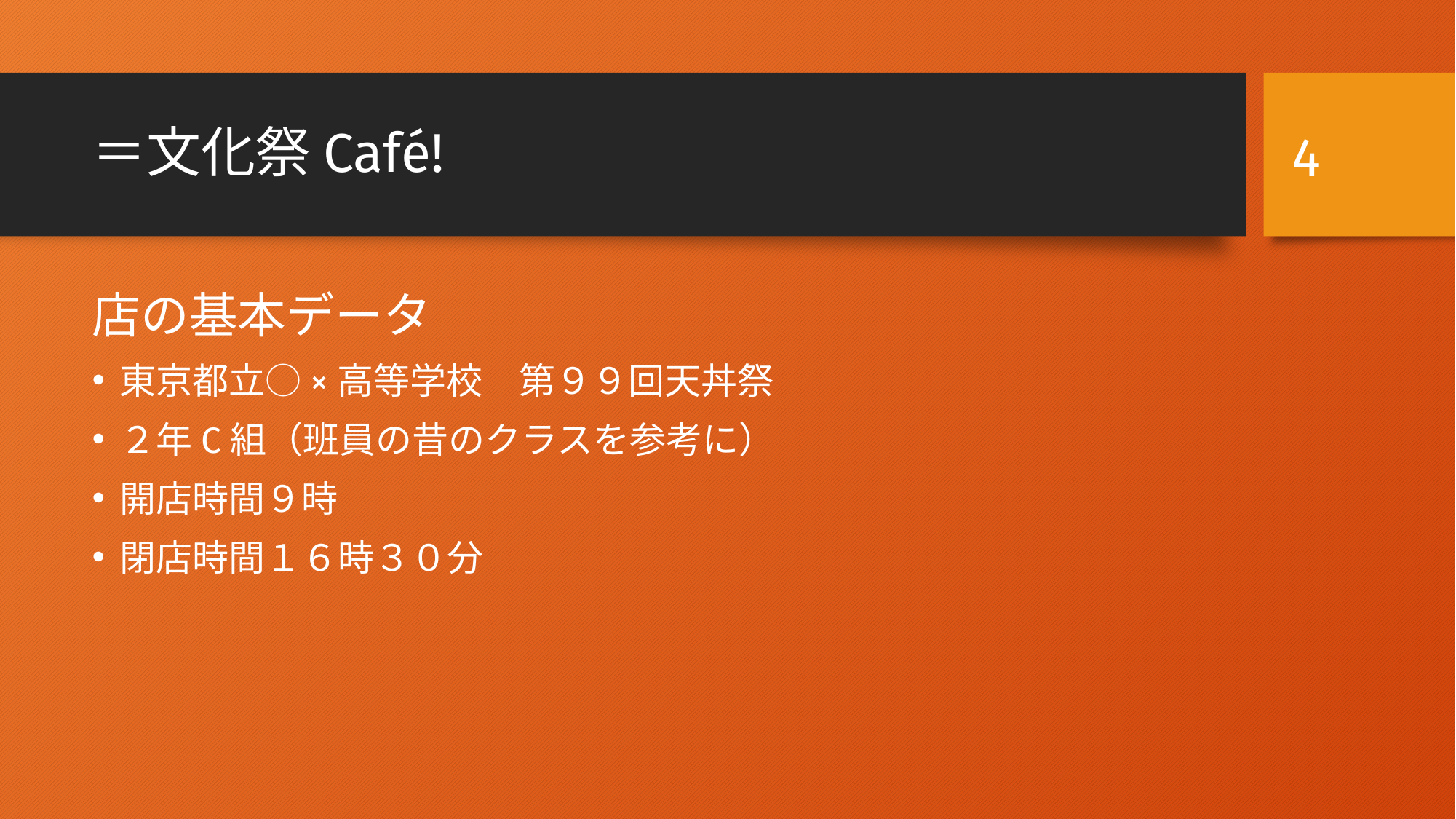

4
# ＝文化祭Café!
店の基本データ
東京都立○×高等学校　第９９回天丼祭
２年C組（班員の昔のクラスを参考に）
開店時間９時
閉店時間１６時３０分